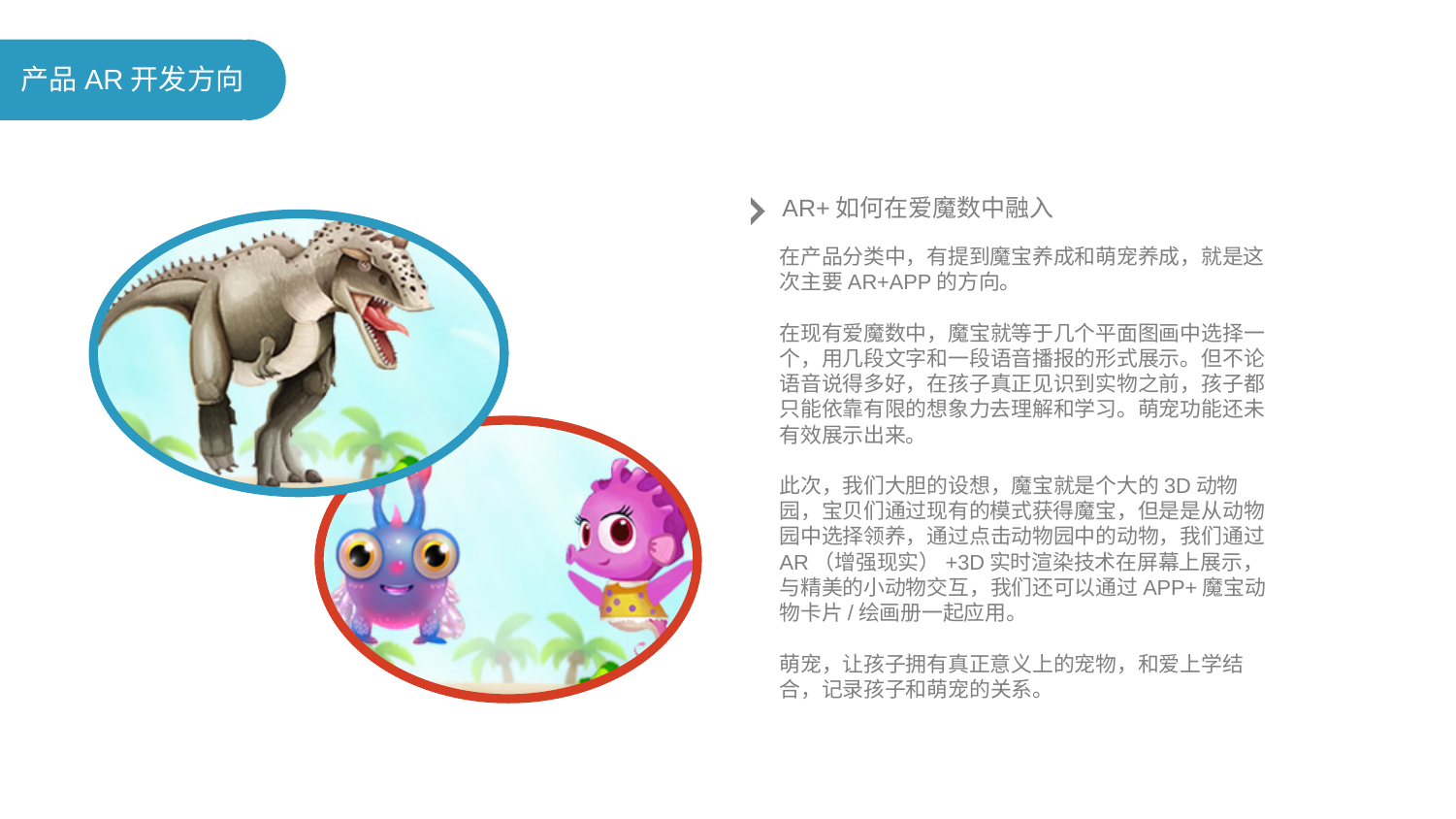

产品AR开发方向
AR+如何在爱魔数中融入

在产品分类中，有提到魔宝养成和萌宠养成，就是这次主要AR+APP的方向。

在现有爱魔数中，魔宝就等于几个平面图画中选择一个，用几段文字和一段语音播报的形式展示。但不论语音说得多好，在孩子真正见识到实物之前，孩子都只能依靠有限的想象力去理解和学习。萌宠功能还未有效展示出来。

此次，我们大胆的设想，魔宝就是个大的3D动物园，宝贝们通过现有的模式获得魔宝，但是是从动物园中选择领养，通过点击动物园中的动物，我们通过AR（增强现实）+3D实时渲染技术在屏幕上展示，与精美的小动物交互，我们还可以通过APP+魔宝动物卡片/绘画册一起应用。

萌宠，让孩子拥有真正意义上的宠物，和爱上学结合，记录孩子和萌宠的关系。